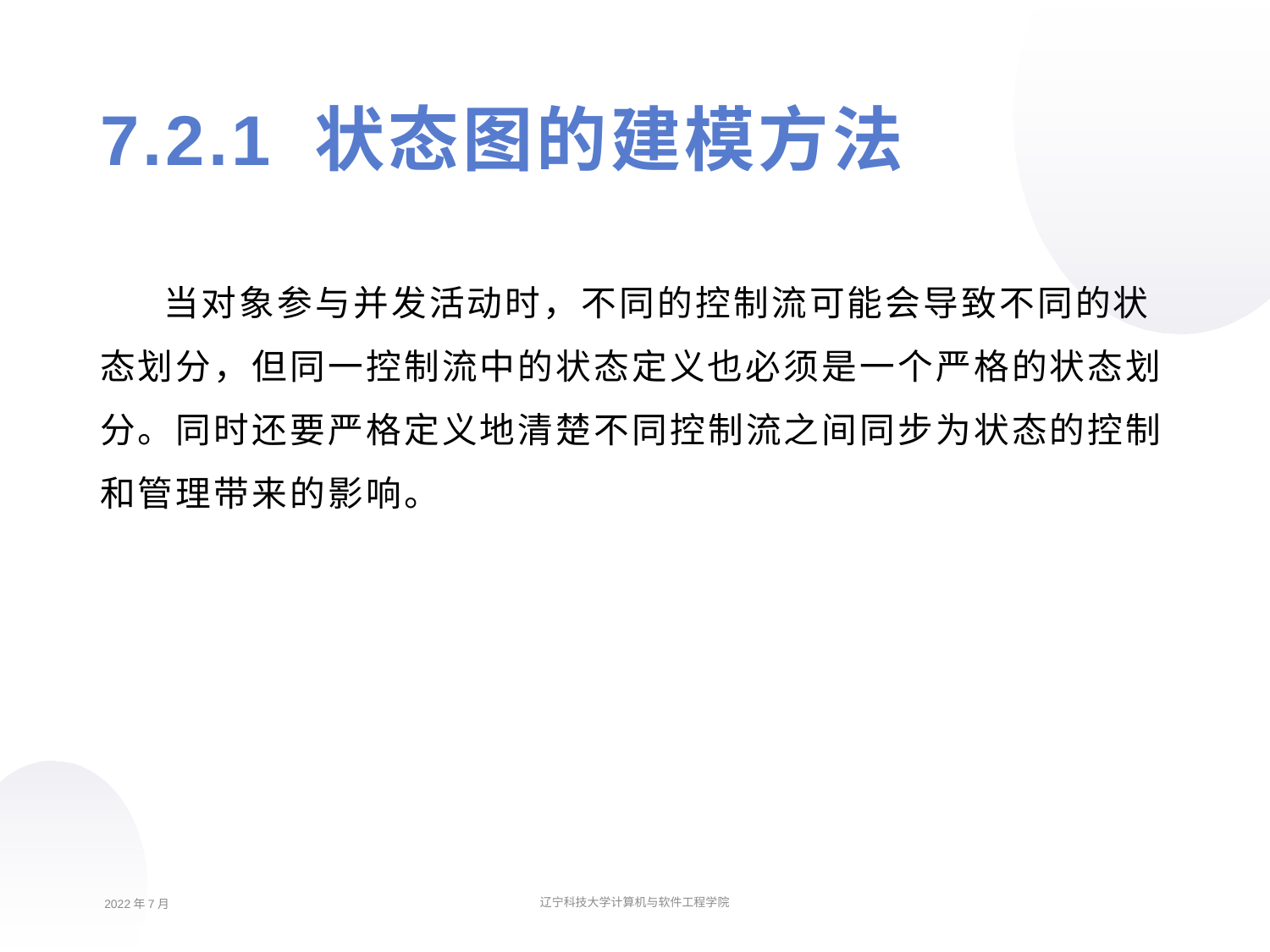

7.2.1 状态图的建模方法
当对象参与并发活动时，不同的控制流可能会导致不同的状态划分，但同一控制流中的状态定义也必须是一个严格的状态划分。同时还要严格定义地清楚不同控制流之间同步为状态的控制和管理带来的影响。

2022年7月
辽宁科技大学计算机与软件工程学院
34